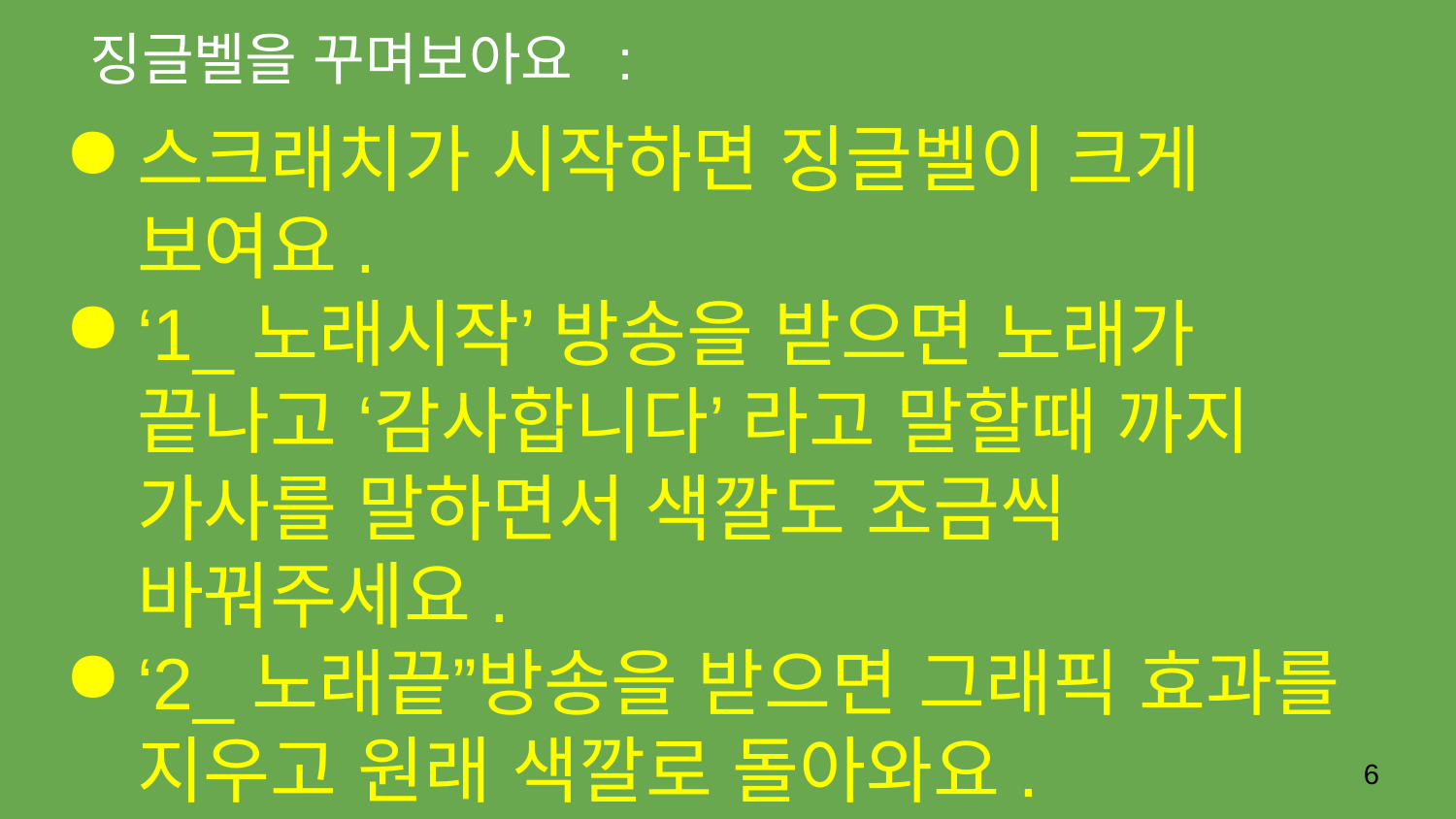

# 징글벨을 꾸며보아요  :
스크래치가 시작하면 징글벨이 크게 보여요.
‘1_노래시작’ 방송을 받으면 노래가 끝나고 ‘감사합니다’ 라고 말할때 까지 가사를 말하면서 색깔도 조금씩 바꿔주세요.
‘2_노래끝”방송을 받으면 그래픽 효과를 지우고 원래 색깔로 돌아와요.
6